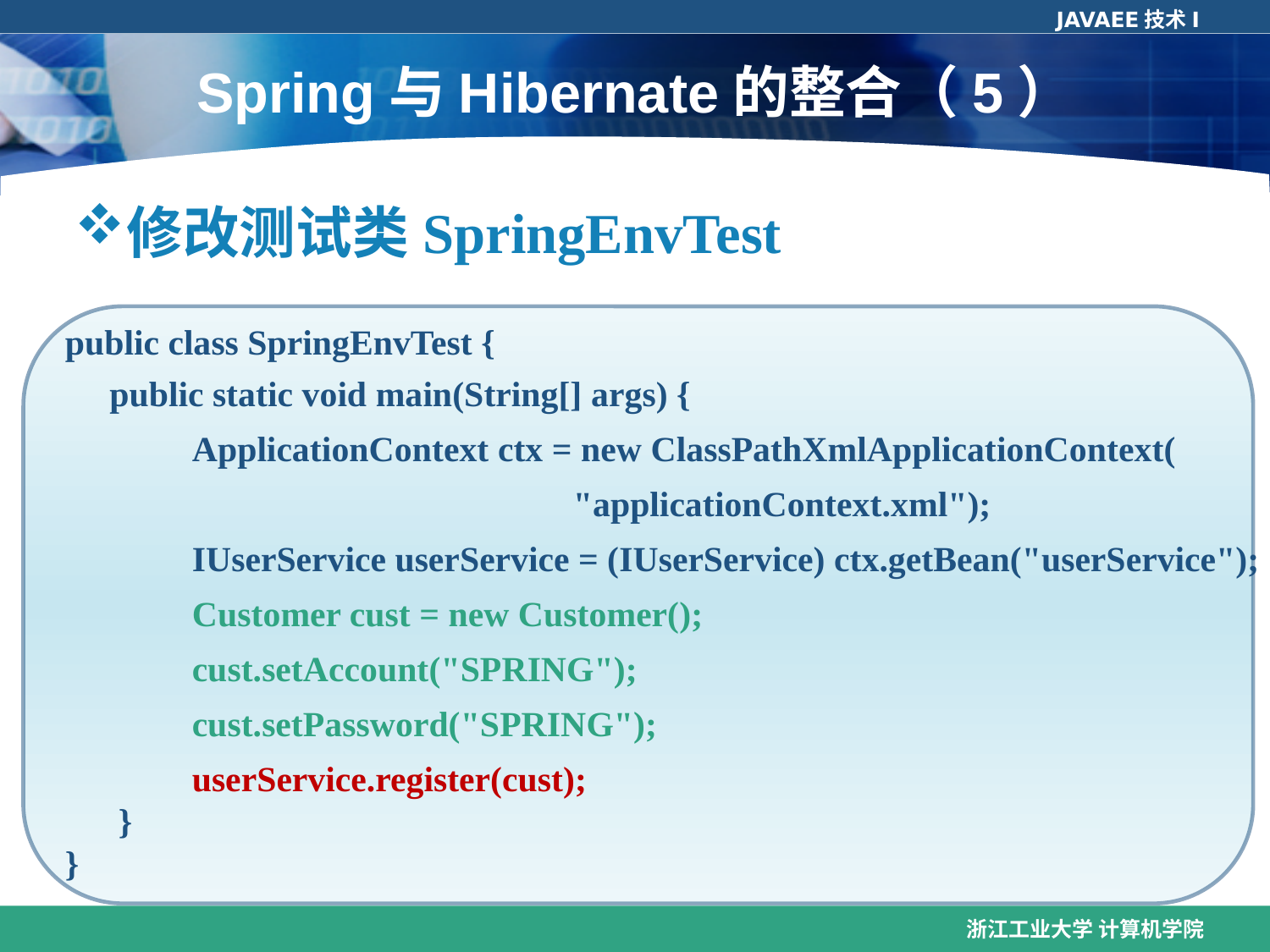

# Spring与Hibernate的整合（5）
修改测试类SpringEnvTest
public class SpringEnvTest {
     public static void main(String[] args) {
	ApplicationContext ctx = new ClassPathXmlApplicationContext(
				"applicationContext.xml");
	IUserService userService = (IUserService) ctx.getBean("userService");
	Customer cust = new Customer();
	cust.setAccount("SPRING");
	cust.setPassword("SPRING");
	userService.register(cust);
      }
}